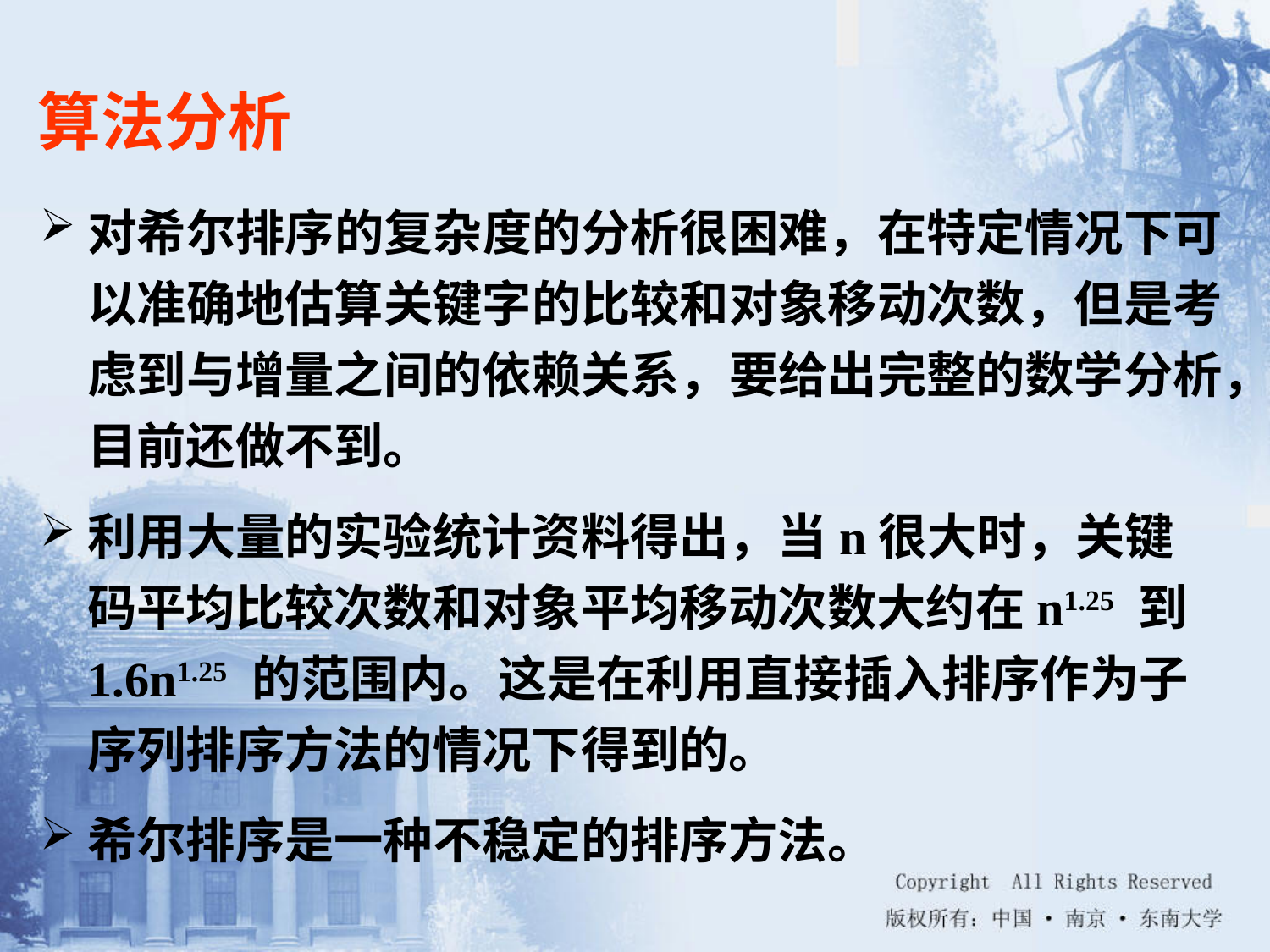

# 算法分析
对希尔排序的复杂度的分析很困难，在特定情况下可以准确地估算关键字的比较和对象移动次数，但是考虑到与增量之间的依赖关系，要给出完整的数学分析，目前还做不到。
利用大量的实验统计资料得出，当n很大时，关键码平均比较次数和对象平均移动次数大约在n1.25 到1.6n1.25 的范围内。这是在利用直接插入排序作为子序列排序方法的情况下得到的。
希尔排序是一种不稳定的排序方法。